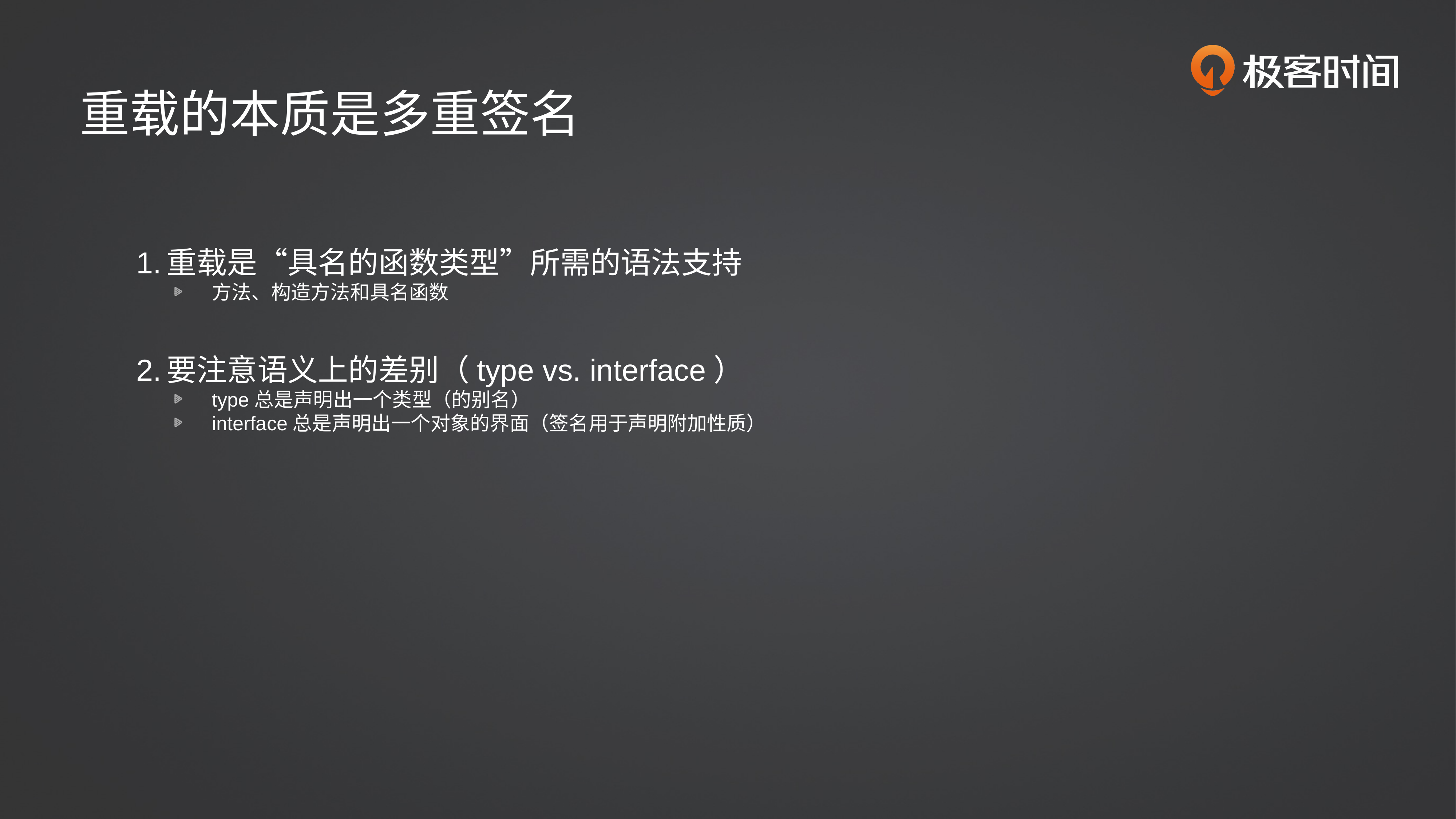

重载的本质是多重签名
重载是“具名的函数类型”所需的语法支持
方法、构造方法和具名函数

要注意语义上的差别（type vs. interface）
type总是声明出一个类型（的别名）
interface总是声明出一个对象的界面（签名用于声明附加性质）